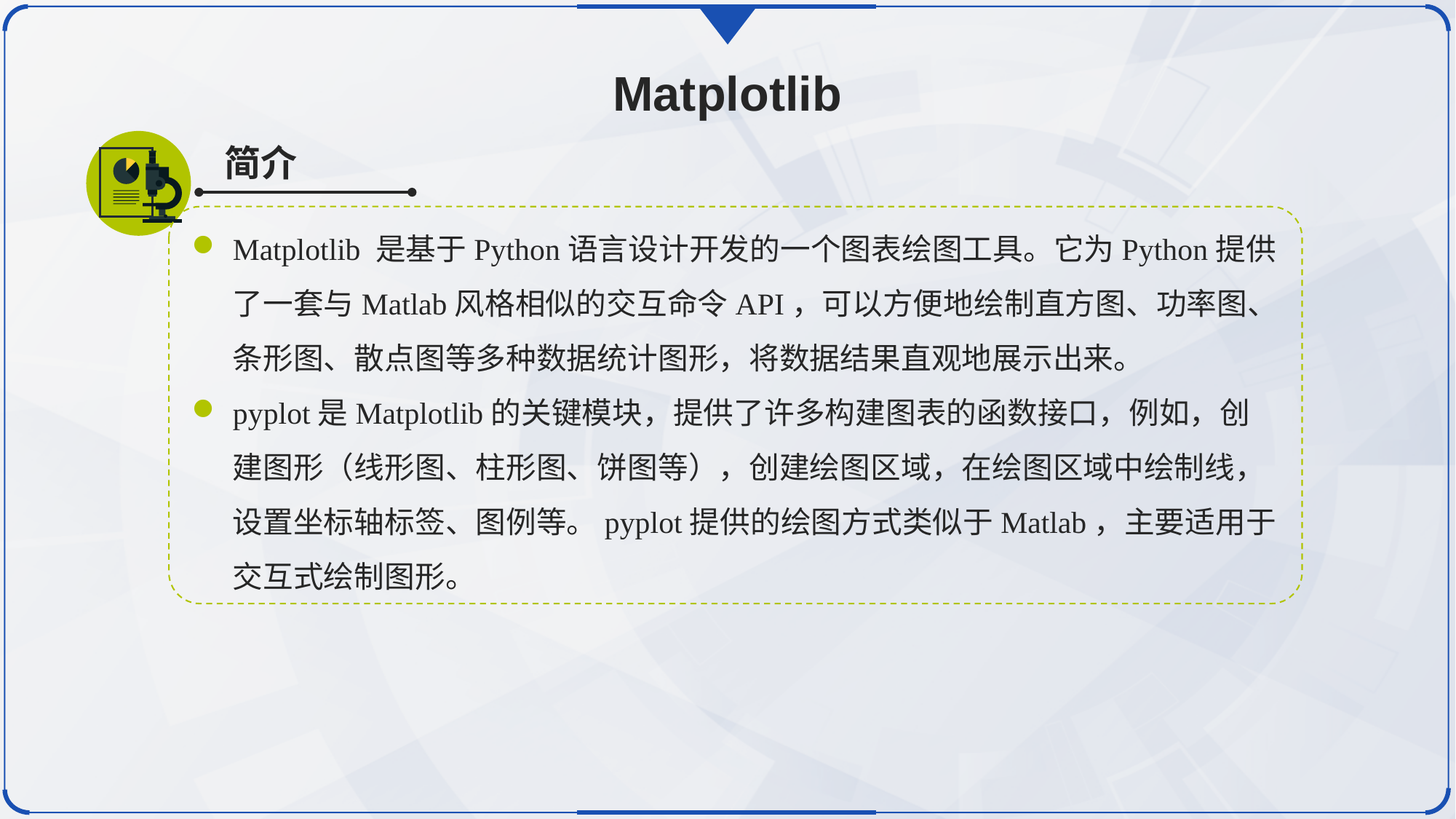

Matplotlib

简介

Matplotlib 是基于Python语言设计开发的一个图表绘图工具。它为Python提供了一套与Matlab风格相似的交互命令API，可以方便地绘制直方图、功率图、条形图、散点图等多种数据统计图形，将数据结果直观地展示出来。
pyplot是Matplotlib的关键模块，提供了许多构建图表的函数接口，例如，创建图形（线形图、柱形图、饼图等），创建绘图区域，在绘图区域中绘制线，设置坐标轴标签、图例等。pyplot提供的绘图方式类似于Matlab，主要适用于交互式绘制图形。